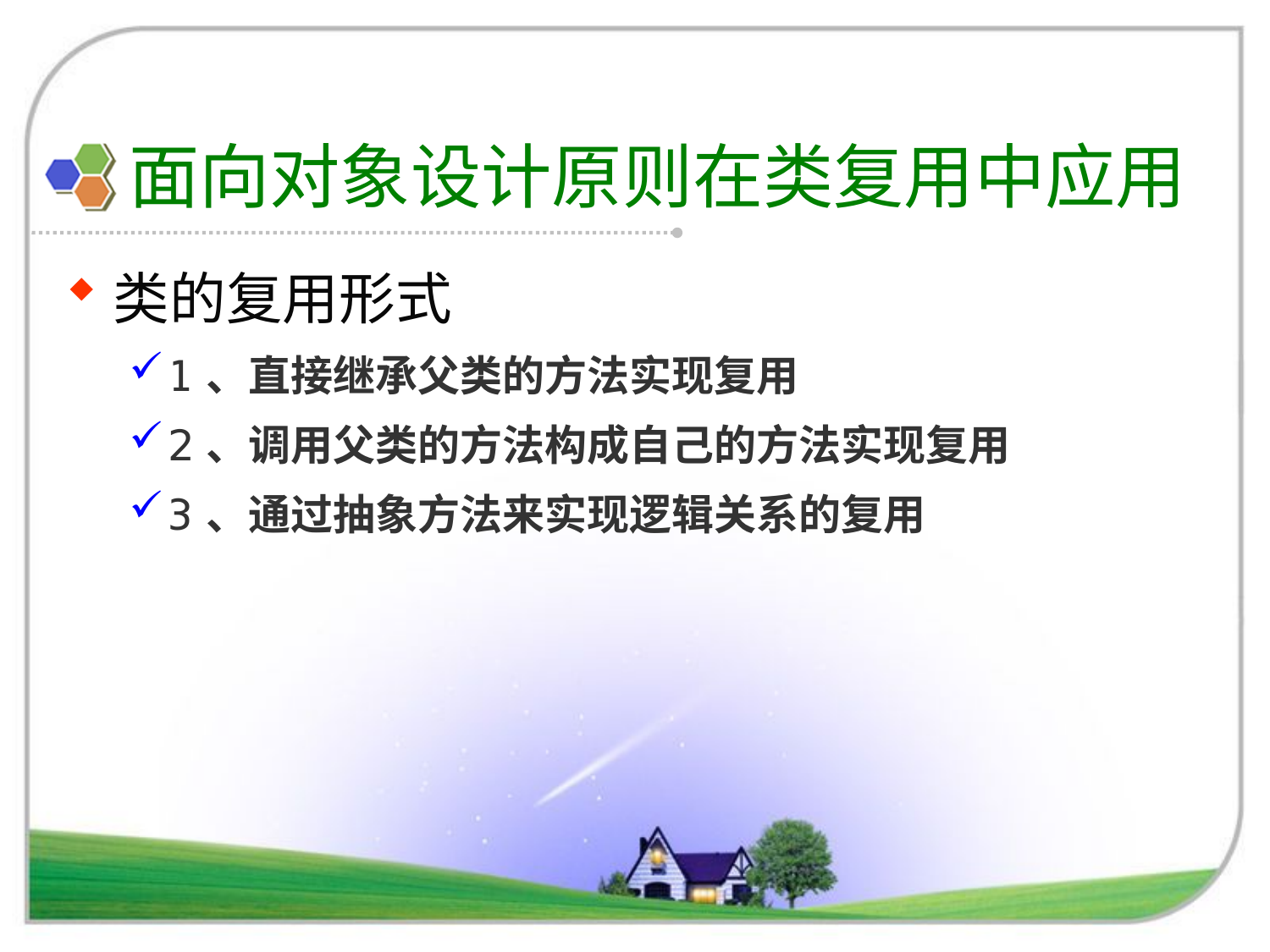

# 面向对象设计原则在类复用中应用
类的复用形式
1、直接继承父类的方法实现复用
2、调用父类的方法构成自己的方法实现复用
3、通过抽象方法来实现逻辑关系的复用